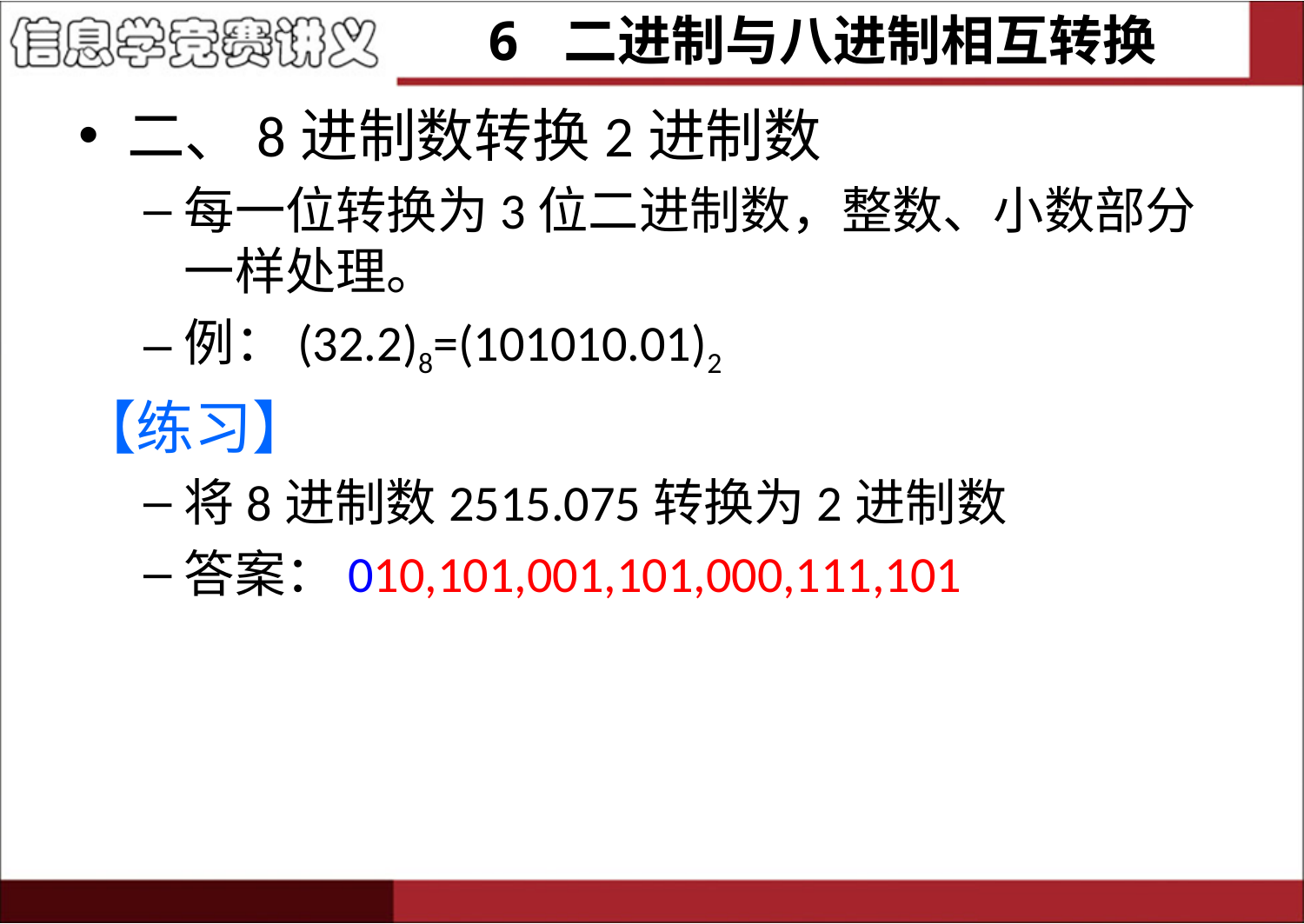

# 6 二进制与八进制相互转换
二、8进制数转换2进制数
每一位转换为3位二进制数，整数、小数部分一样处理。
例：(32.2)8=(101010.01)2
【练习】
将8进制数2515.075转换为2进制数
答案：010,101,001,101,000,111,101